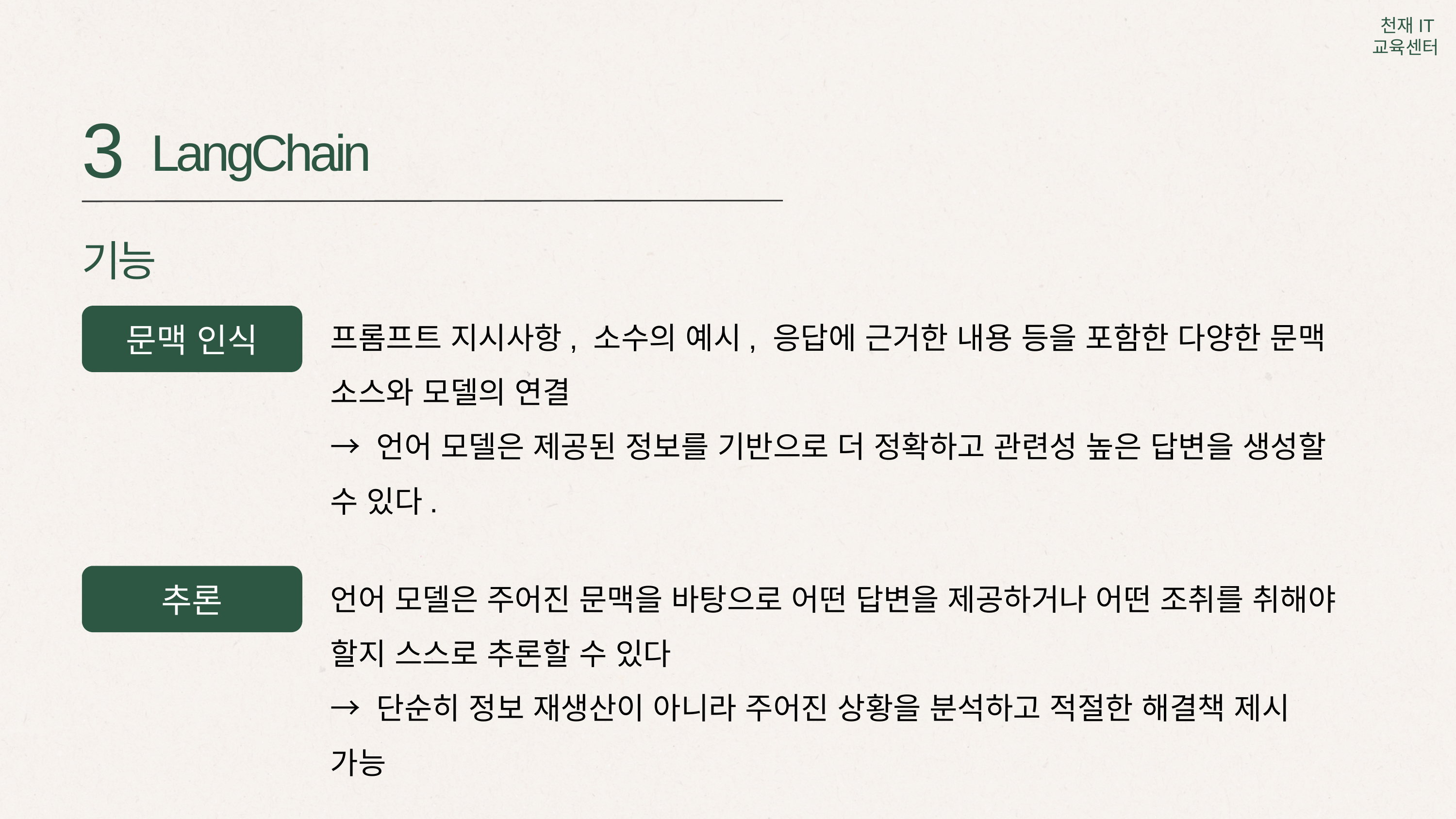

3
LangChain

기능
프롬프트 지시사항, 소수의 예시, 응답에 근거한 내용 등을 포함한 다양한 문맥 소스와 모델의 연결
→ 언어 모델은 제공된 정보를 기반으로 더 정확하고 관련성 높은 답변을 생성할 수 있다.
문맥 인식
언어 모델은 주어진 문맥을 바탕으로 어떤 답변을 제공하거나 어떤 조취를 취해야 할지 스스로 추론할 수 있다
→ 단순히 정보 재생산이 아니라 주어진 상황을 분석하고 적절한 해결책 제시 가능
추론